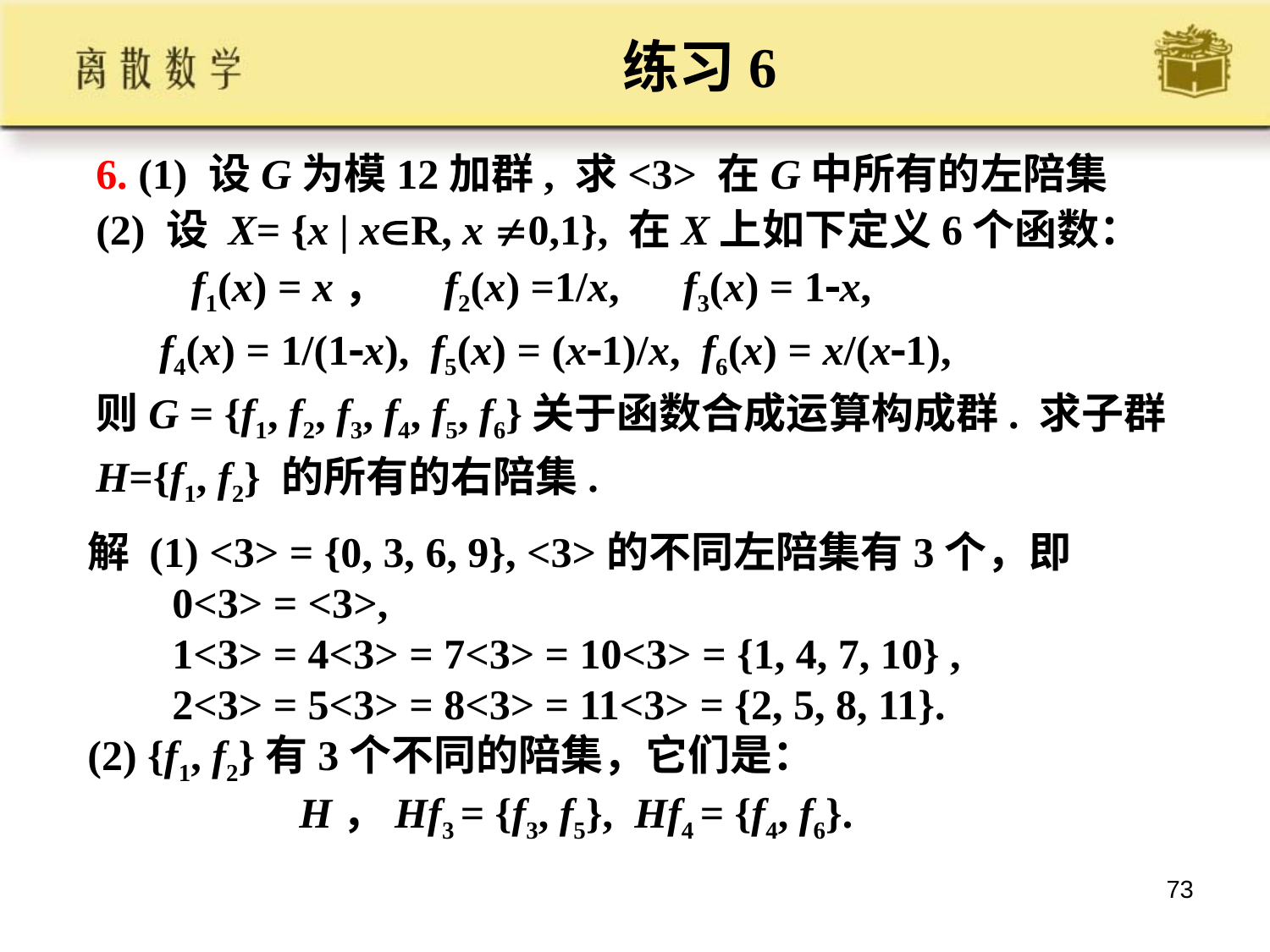

练习6
6. (1) 设G为模12加群, 求<3> 在G中所有的左陪集
(2) 设 X= {x | x∈R, x ≠0,1}, 在X上如下定义6个函数：
         f1(x) = x，     f2(x) =1/x,      f3(x) = 1−x,
      f4(x) = 1/(1−x),  f5(x) = (x−1)/x,  f6(x) = x/(x−1),
则G = {f1, f2, f3, f4, f5, f6}关于函数合成运算构成群. 求子群
H={f1, f2} 的所有的右陪集.
解 (1) <3> = {0, 3, 6, 9}, <3>的不同左陪集有3个，即
        0<3> = <3>,
        1<3> = 4<3> = 7<3> = 10<3> = {1, 4, 7, 10} ,
        2<3> = 5<3> = 8<3> = 11<3> = {2, 5, 8, 11}.
(2) {f1, f2}有3个不同的陪集，它们是：
                    H，Hf3 = {f3, f5},  Hf4 = {f4, f6}.
73